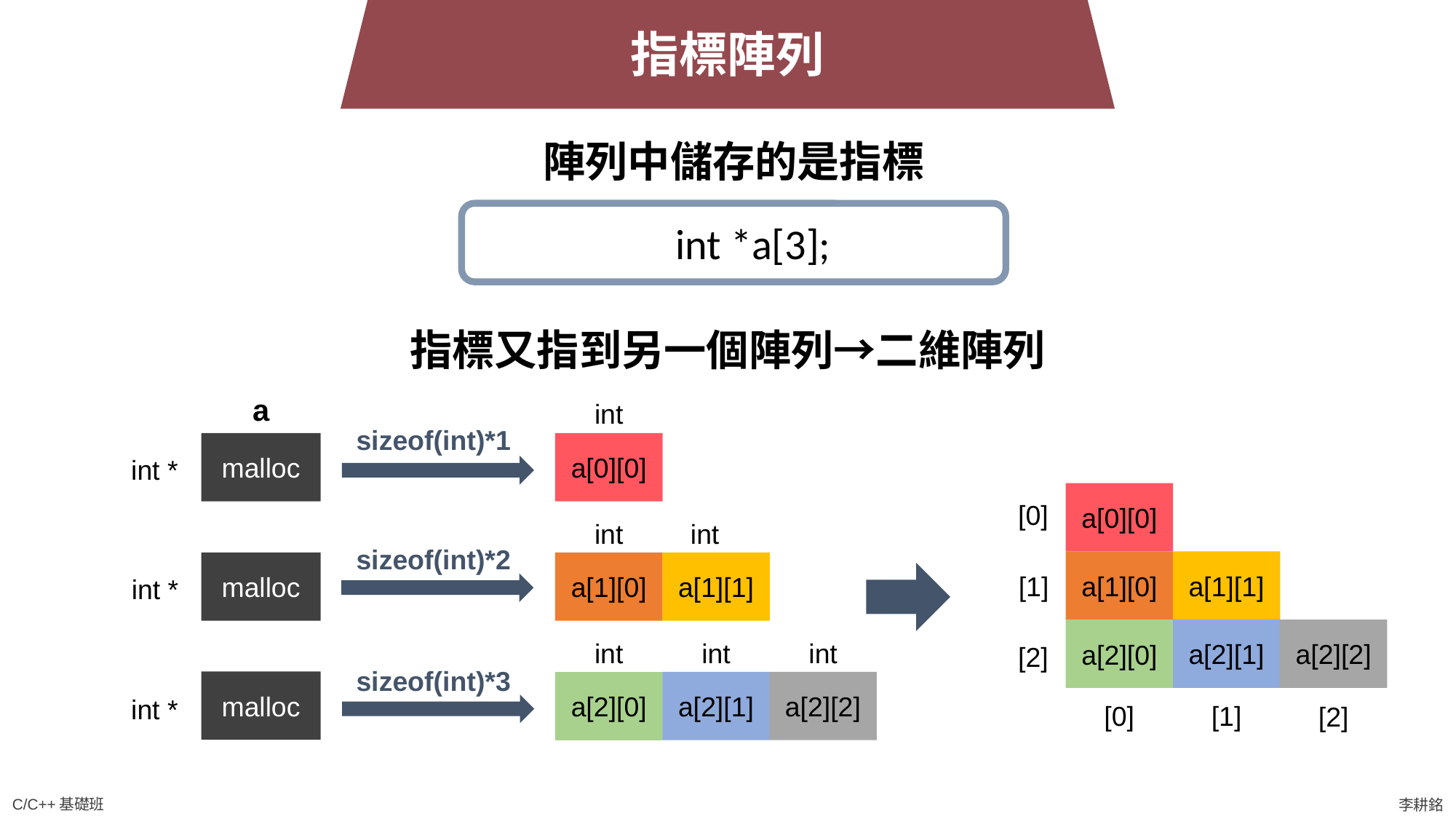

指標陣列
陣列中儲存的是指標
               int *a[3];
指標又指到另一個陣列→二維陣列
a
int
a[0][0]
int
int
a[1][1]
a[1][0]
int
int
int
a[2][1]
a[2][2]
a[2][0]
sizeof(int)*1
malloc
int *

sizeof(int)*2
malloc
int *

sizeof(int)*3
malloc
int *

a[0][0]
[0]
a[1][1]
a[1][0]
[1]
a[2][1]
a[2][2]
a[2][0]
[2]
[0]
[1]
[2]

C/C++基礎班
李耕銘